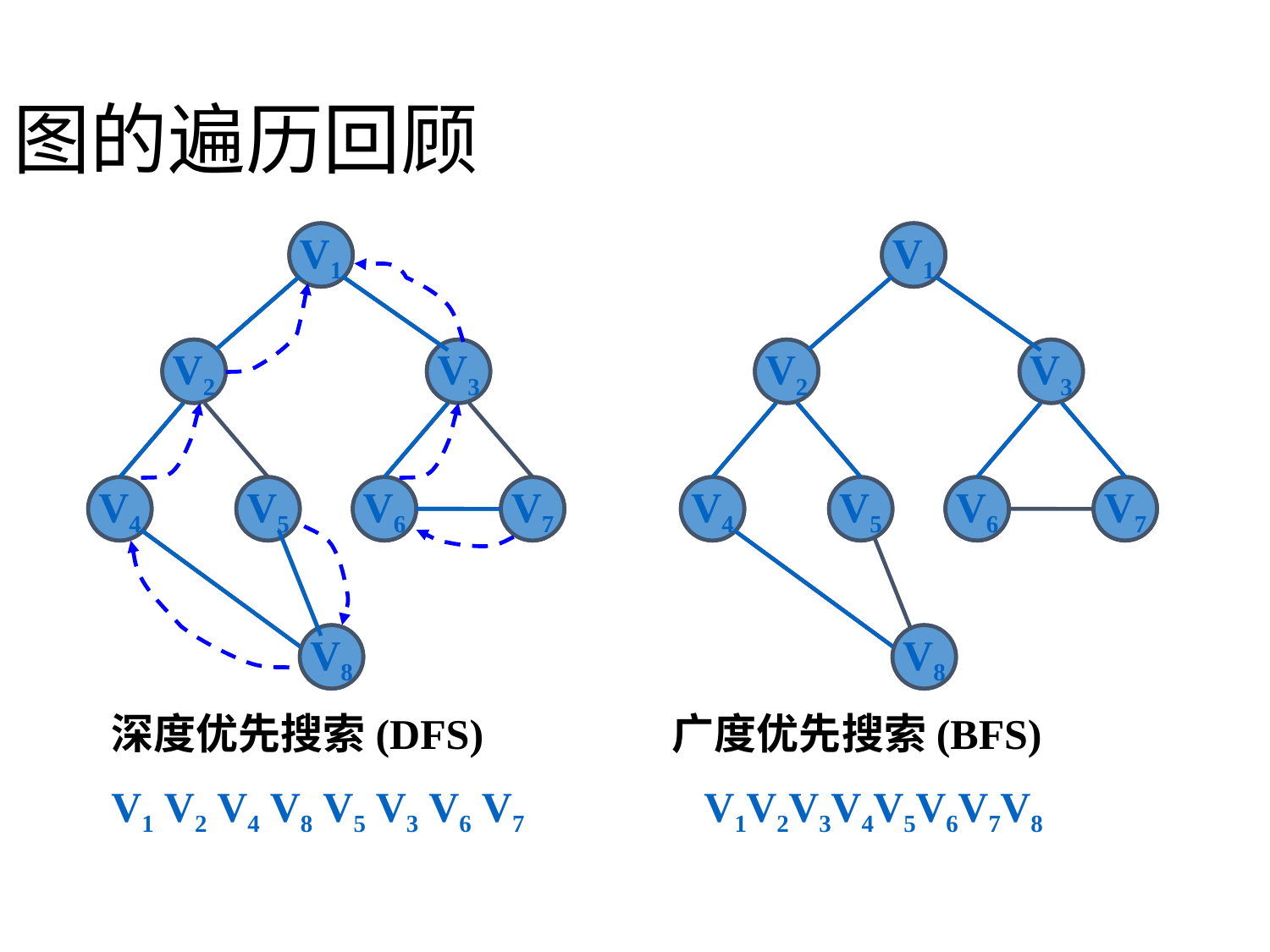

图的遍历回顾
V1

V2
V3

V4
V5
V6
V7

V8
V1
V1
V1

V2
V3

V4
V5
V6
V7

V8
V1
V1

V2

V3

V2

V3

V4

V6

V4

V5

V6

V7
V5

V7

V8

V8

深度优先搜索(DFS)
广度优先搜索(BFS)
V2
V4
V8
V5
V3
V6
V7
V2
V3
V4
V5
V6
V7
V8